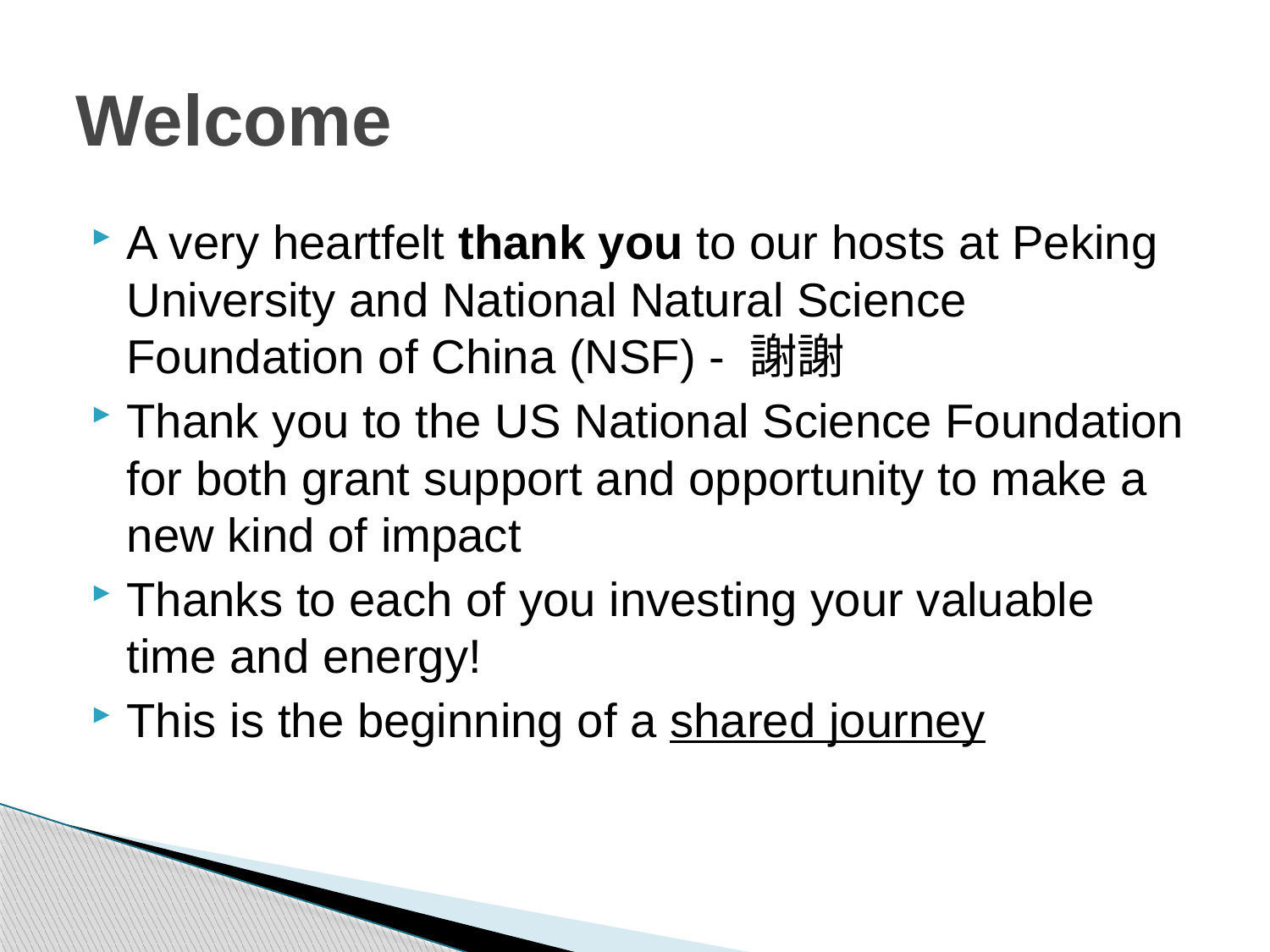

# Welcome
A very heartfelt thank you to our hosts at Peking University and National Natural Science Foundation of China (NSF) - 謝謝
Thank you to the US National Science Foundation for both grant support and opportunity to make a new kind of impact
Thanks to each of you investing your valuable time and energy!
This is the beginning of a shared journey